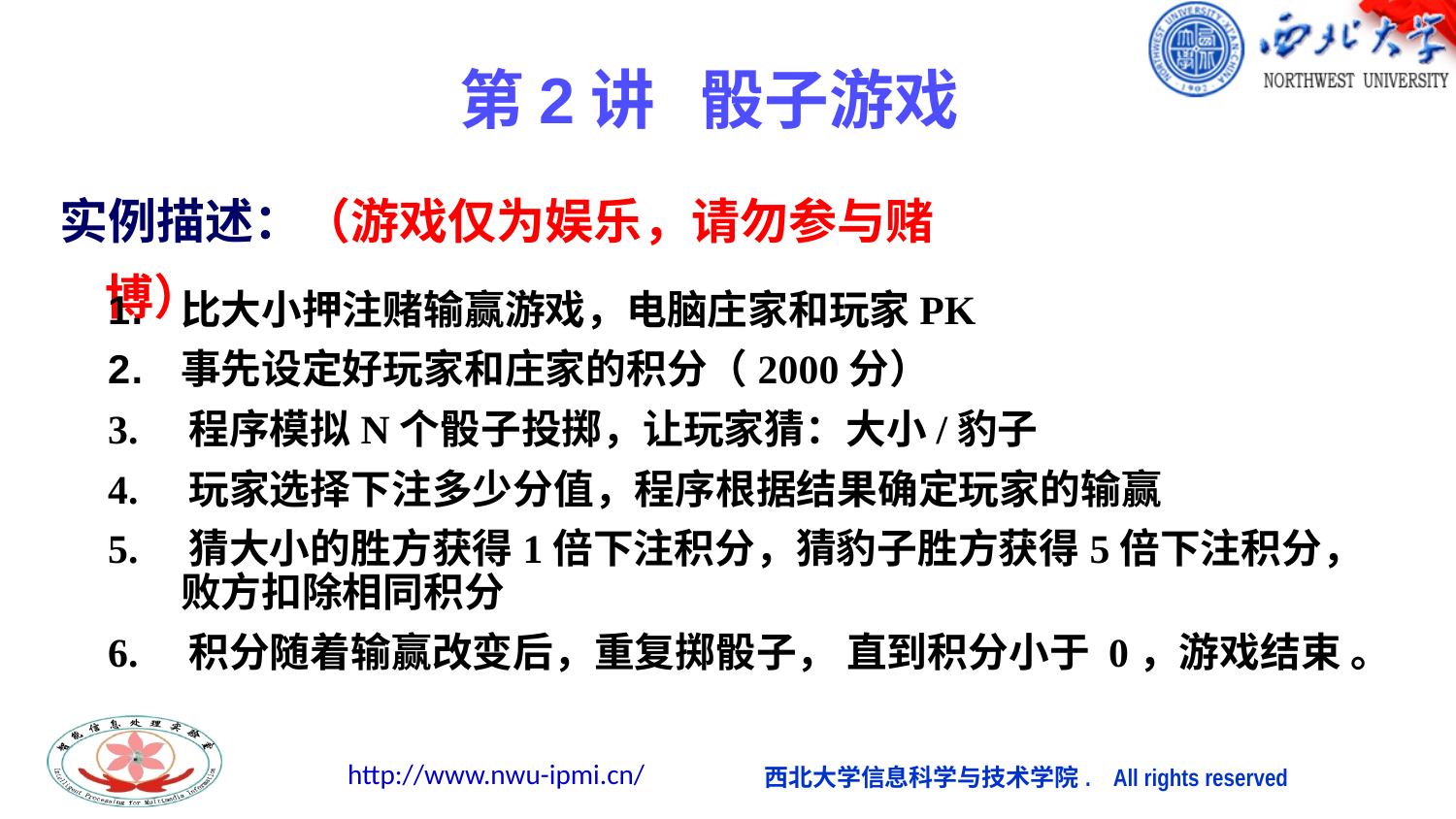

# 第2讲   骰子游戏
实例描述：（游戏仅为娱乐，请勿参与赌博）
比大小押注赌输赢游戏，电脑庄家和玩家PK
事先设定好玩家和庄家的积分（2000分）
3.    程序模拟N个骰子投掷，让玩家猜：大小/豹子
4.    玩家选择下注多少分值，程序根据结果确定玩家的输赢
5.    猜大小的胜方获得1倍下注积分，猜豹子胜方获得5倍下注积分，败方扣除相同积分
6.    积分随着输赢改变后，重复掷骰子， 直到积分小于 0，游戏结束 。